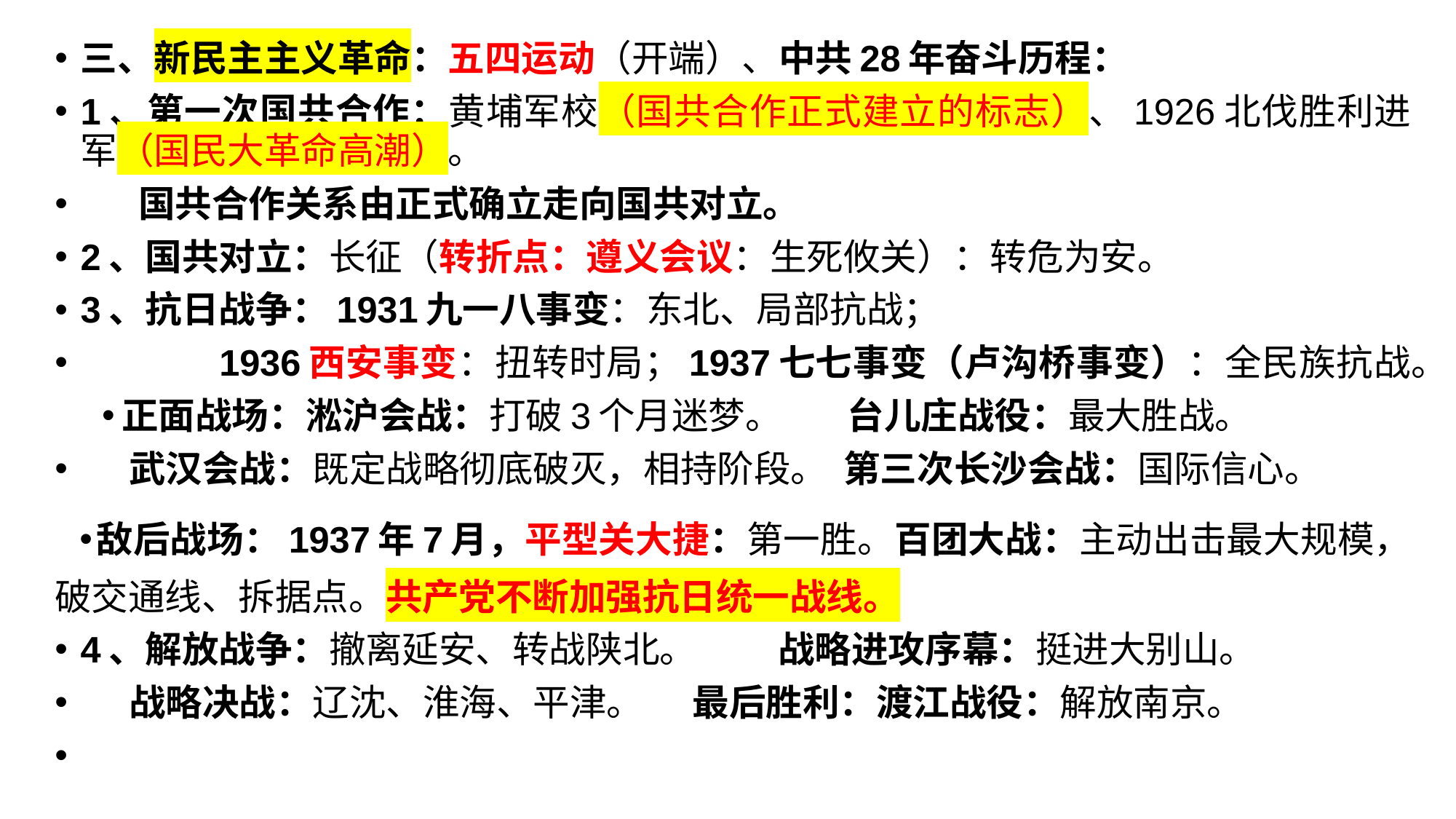

三、新民主主义革命：五四运动（开端）、中共28年奋斗历程：
1、第一次国共合作：黄埔军校（国共合作正式建立的标志）、1926北伐胜利进军（国民大革命高潮）。
      国共合作关系由正式确立走向国共对立。
2、国共对立：长征（转折点：遵义会议：生死攸关）：转危为安。
3、抗日战争：1931九一八事变：东北、局部抗战；
             1936西安事变：扭转时局；1937七七事变（卢沟桥事变）：全民族抗战。
正面战场：淞沪会战：打破3个月迷梦。        台儿庄战役：最大胜战。
     武汉会战：既定战略彻底破灭，相持阶段。  第三次长沙会战：国际信心。
敌后战场：1937年7月，平型关大捷：第一胜。百团大战：主动出击最大规模，破交通线、拆据点。共产党不断加强抗日统一战线。
4、解放战争：撤离延安、转战陕北。          战略进攻序幕：挺进大别山。
     战略决战：辽沈、淮海、平津。      最后胜利：渡江战役：解放南京。